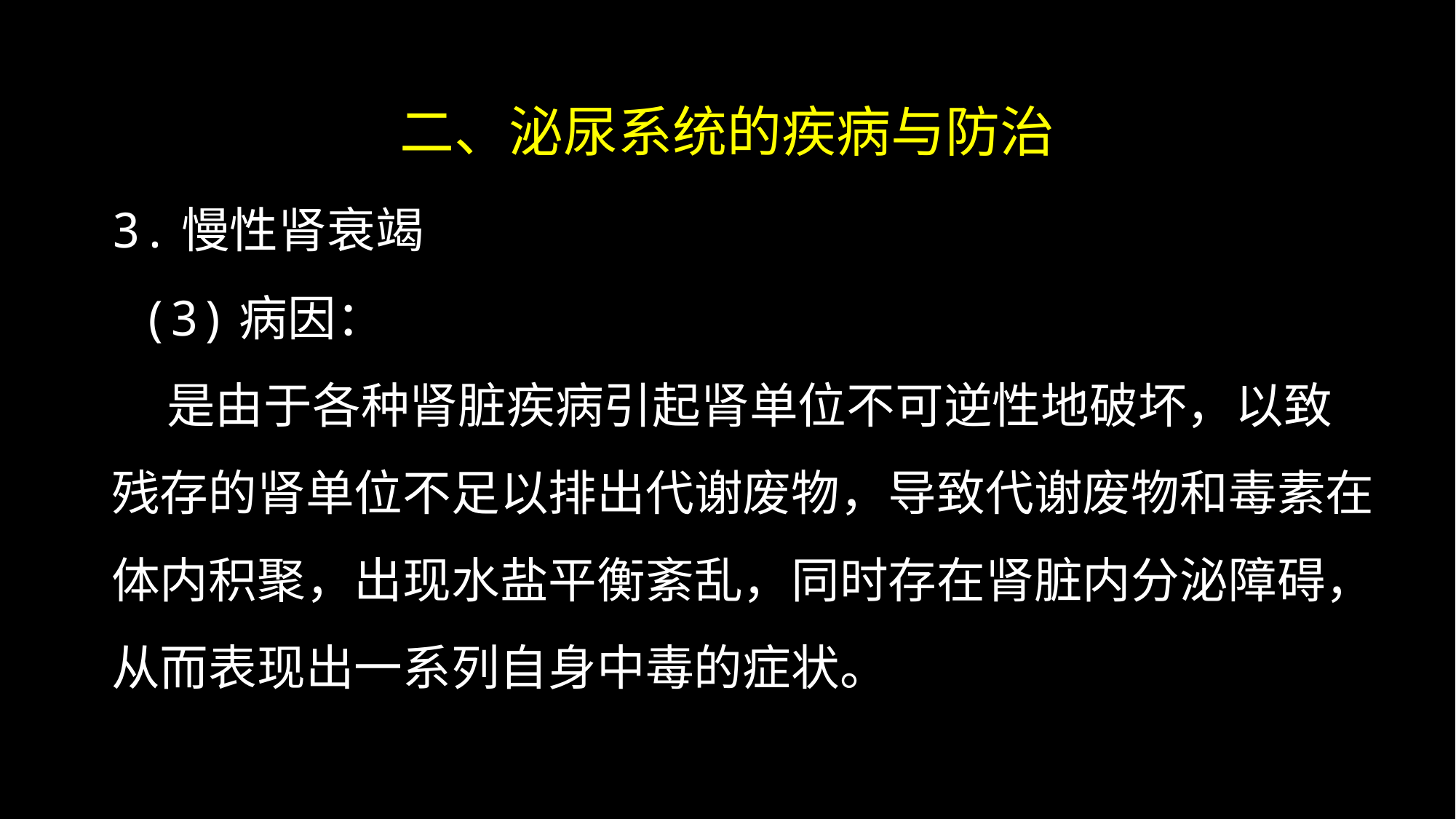

二、泌尿系统的疾病与防治
3.慢性肾衰竭
 (3)病因：
    是由于各种肾脏疾病引起肾单位不可逆性地破坏，以致残存的肾单位不足以排出代谢废物，导致代谢废物和毒素在体内积聚，出现水盐平衡紊乱，同时存在肾脏内分泌障碍，从而表现出一系列自身中毒的症状。